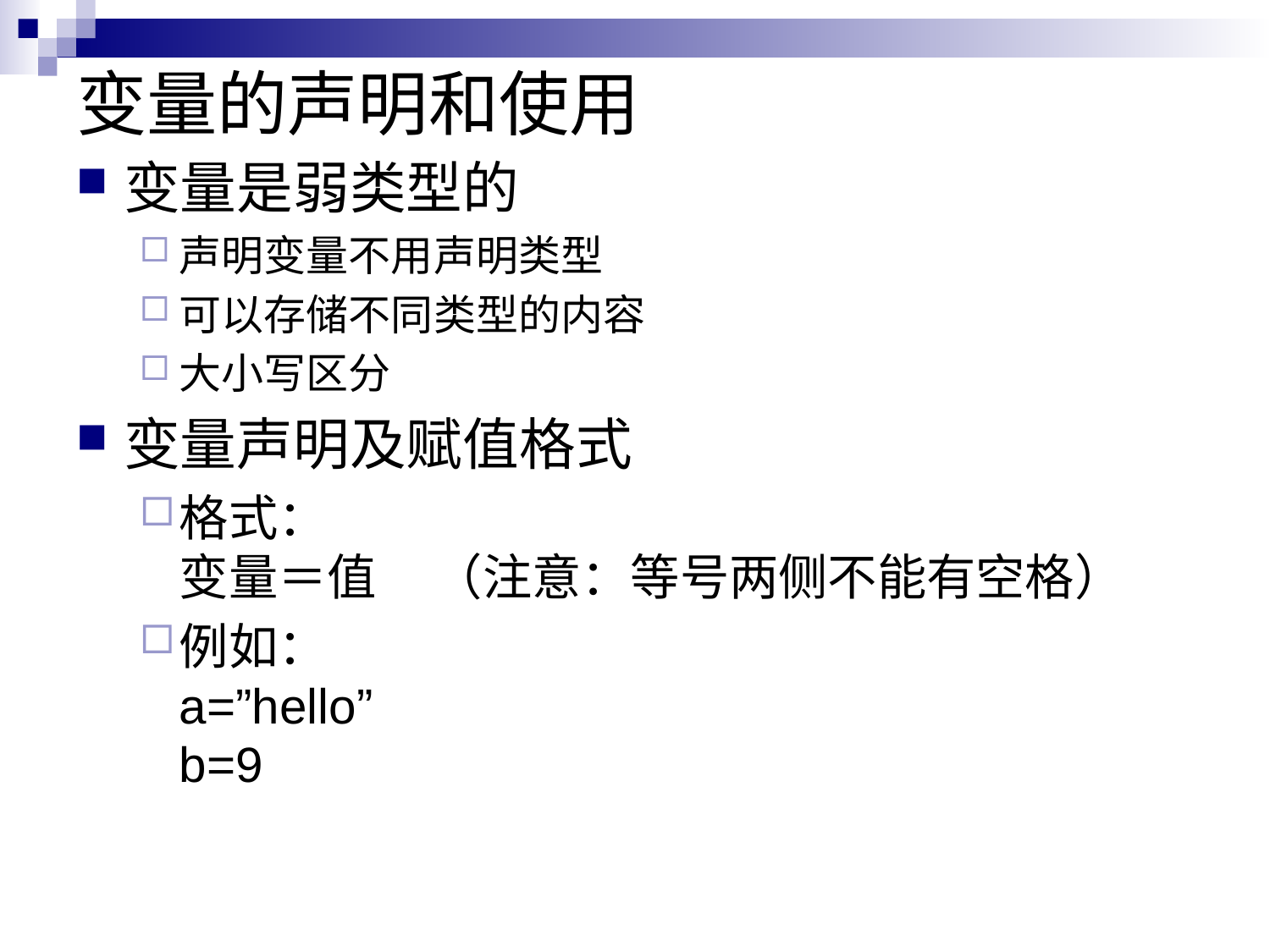

# 变量的声明和使用
变量是弱类型的
声明变量不用声明类型
可以存储不同类型的内容
大小写区分
变量声明及赋值格式
格式：
变量＝值	（注意：等号两侧不能有空格）
例如：
a=”hello”
b=9